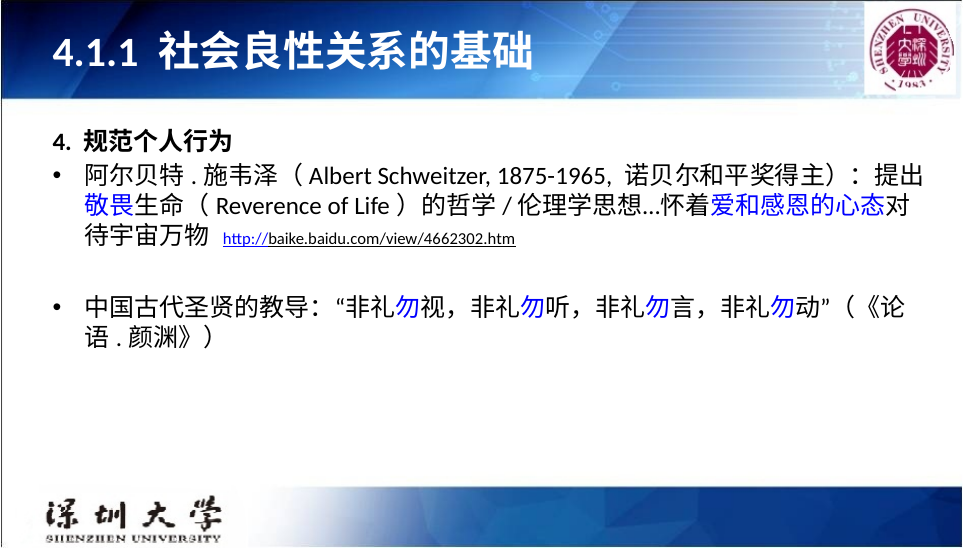

# 4.1.1 社会良性关系的基础
4. 规范个人行为
阿尔贝特.施韦泽（Albert Schweitzer, 1875-1965, 诺贝尔和平奖得主）：提出敬畏生命（Reverence of Life）的哲学/伦理学思想…怀着爱和感恩的心态对待宇宙万物 http://baike.baidu.com/view/4662302.htm

中国古代圣贤的教导：“非礼勿视，非礼勿听，非礼勿言，非礼勿动”（《论语.颜渊》）
131